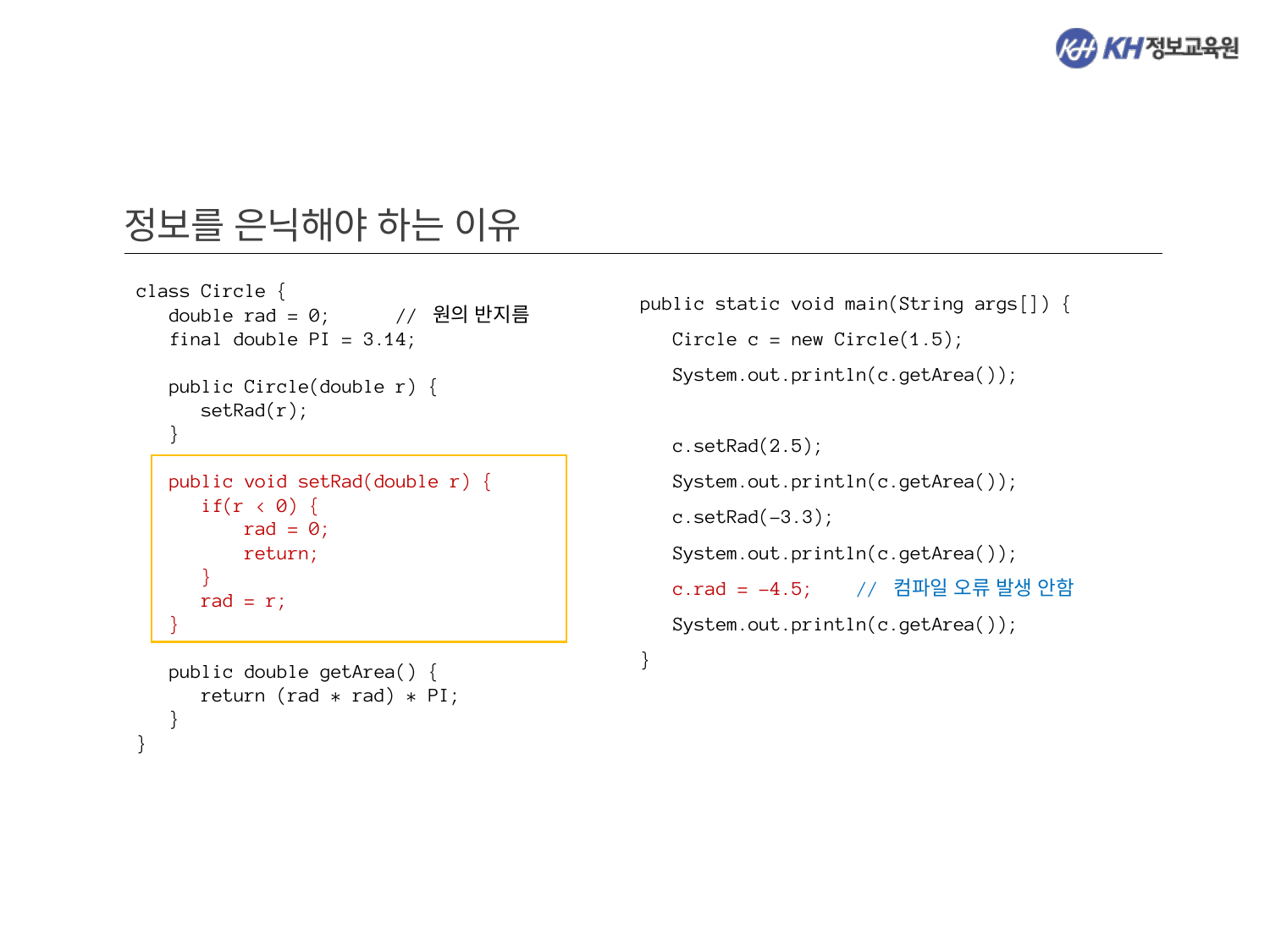

정보를 은닉해야 하는 이유
public static void main(String args[]) {
   Circle c = new Circle(1.5);
   System.out.println(c.getArea());

   c.setRad(2.5);
   System.out.println(c.getArea());
   c.setRad(-3.3);
   System.out.println(c.getArea());
   c.rad = -4.5;    // 컴파일 오류 발생 안함
   System.out.println(c.getArea());
}
class Circle {
   double rad = 0;      // 원의 반지름
   final double PI = 3.14;

   public Circle(double r) {
      setRad(r);
   }

   public void setRad(double r) {
      if(r < 0) {
          rad = 0;
          return;
      }
      rad = r;
   }

   public double getArea() {
      return (rad * rad) * PI;
   }
}